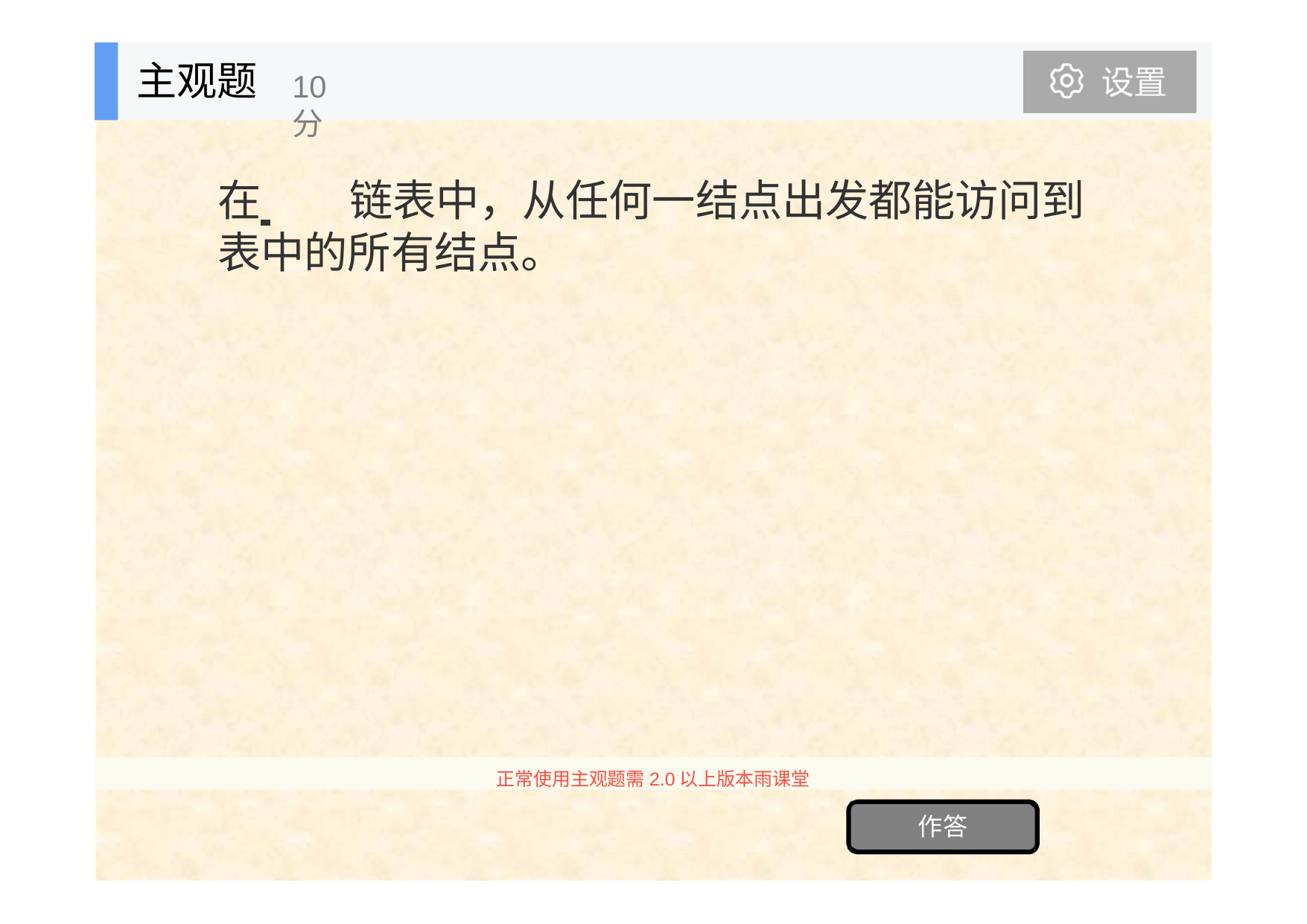

主观题
10分
# 在 	链表中，从任何一结点出发都能访问到 表中的所有结点。
正常使用主观题需2.0以上版本雨课堂

作答